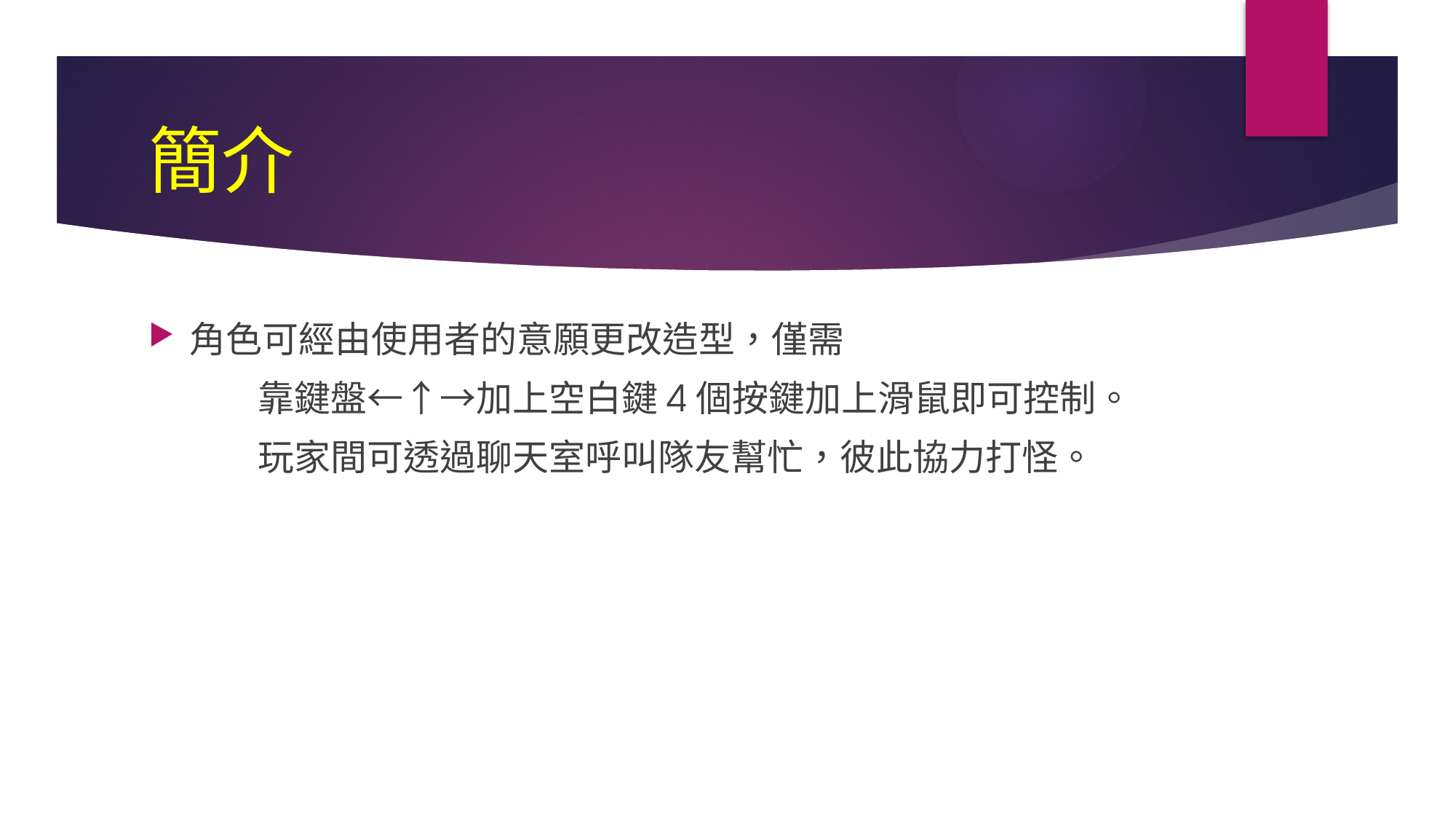

# 簡介
角色可經由使用者的意願更改造型，僅需
   	靠鍵盤←↑→加上空白鍵4個按鍵加上滑鼠即可控制。
	玩家間可透過聊天室呼叫隊友幫忙，彼此協力打怪。